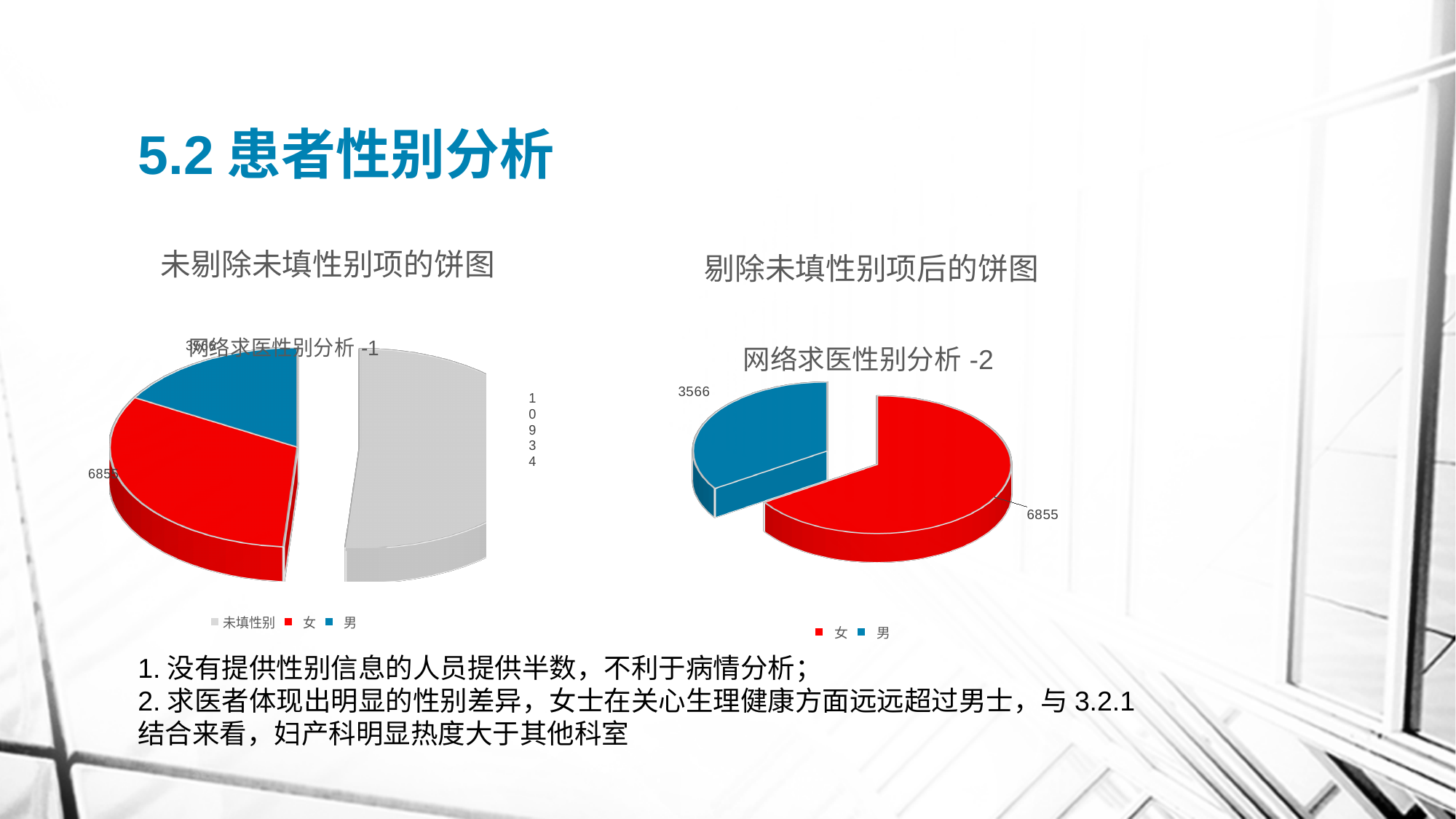

# 5.2患者性别分析
未剔除未填性别项的饼图
剔除未填性别项后的饼图

[unsupported chart]

[unsupported chart]

1.没有提供性别信息的人员提供半数，不利于病情分析；
2.求医者体现出明显的性别差异，女士在关心生理健康方面远远超过男士，与3.2.1结合来看，妇产科明显热度大于其他科室